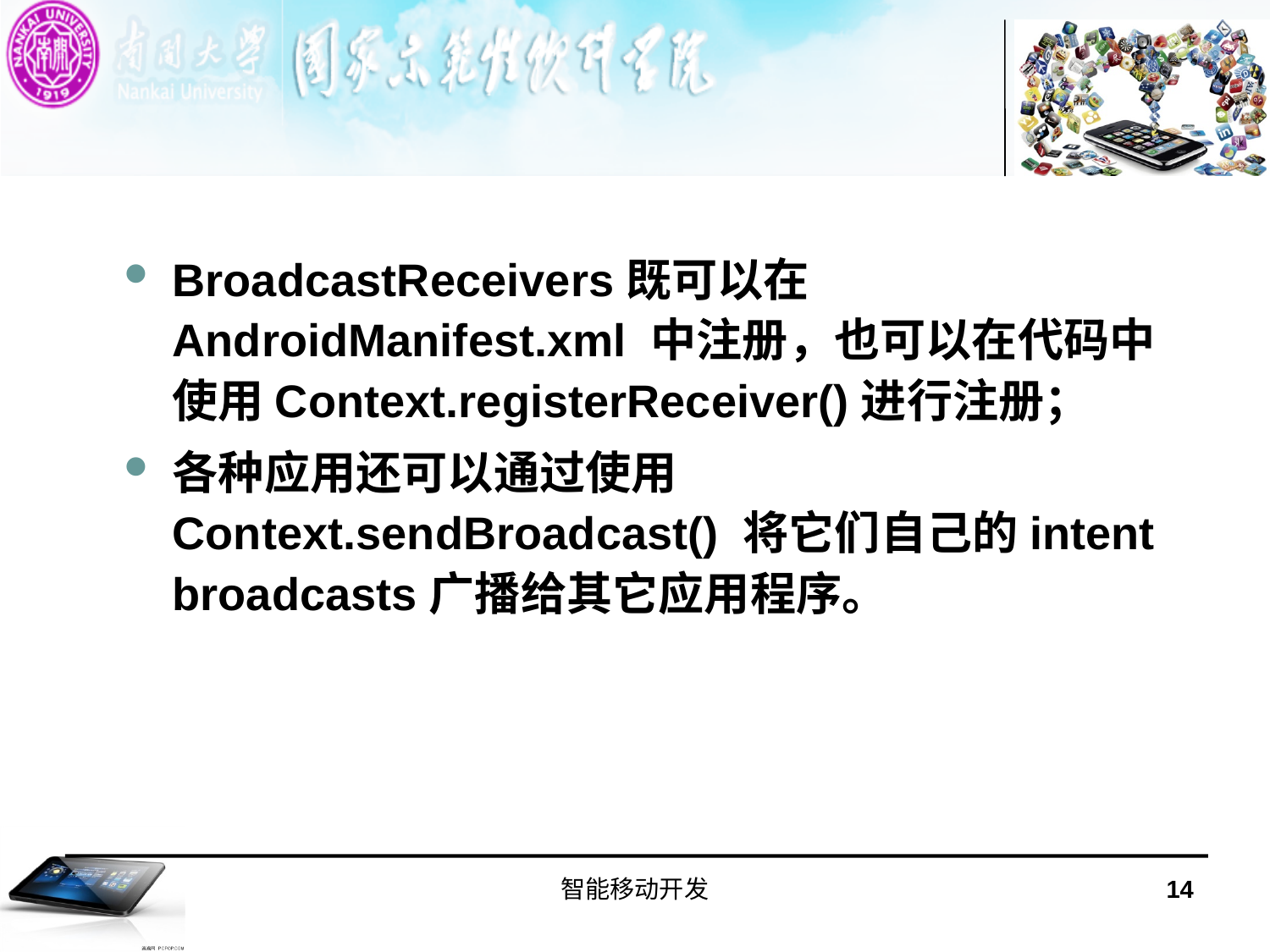

#
BroadcastReceivers既可以在AndroidManifest.xml 中注册，也可以在代码中使用Context.registerReceiver()进行注册；
各种应用还可以通过使用Context.sendBroadcast() 将它们自己的intent broadcasts广播给其它应用程序。
智能移动开发
14